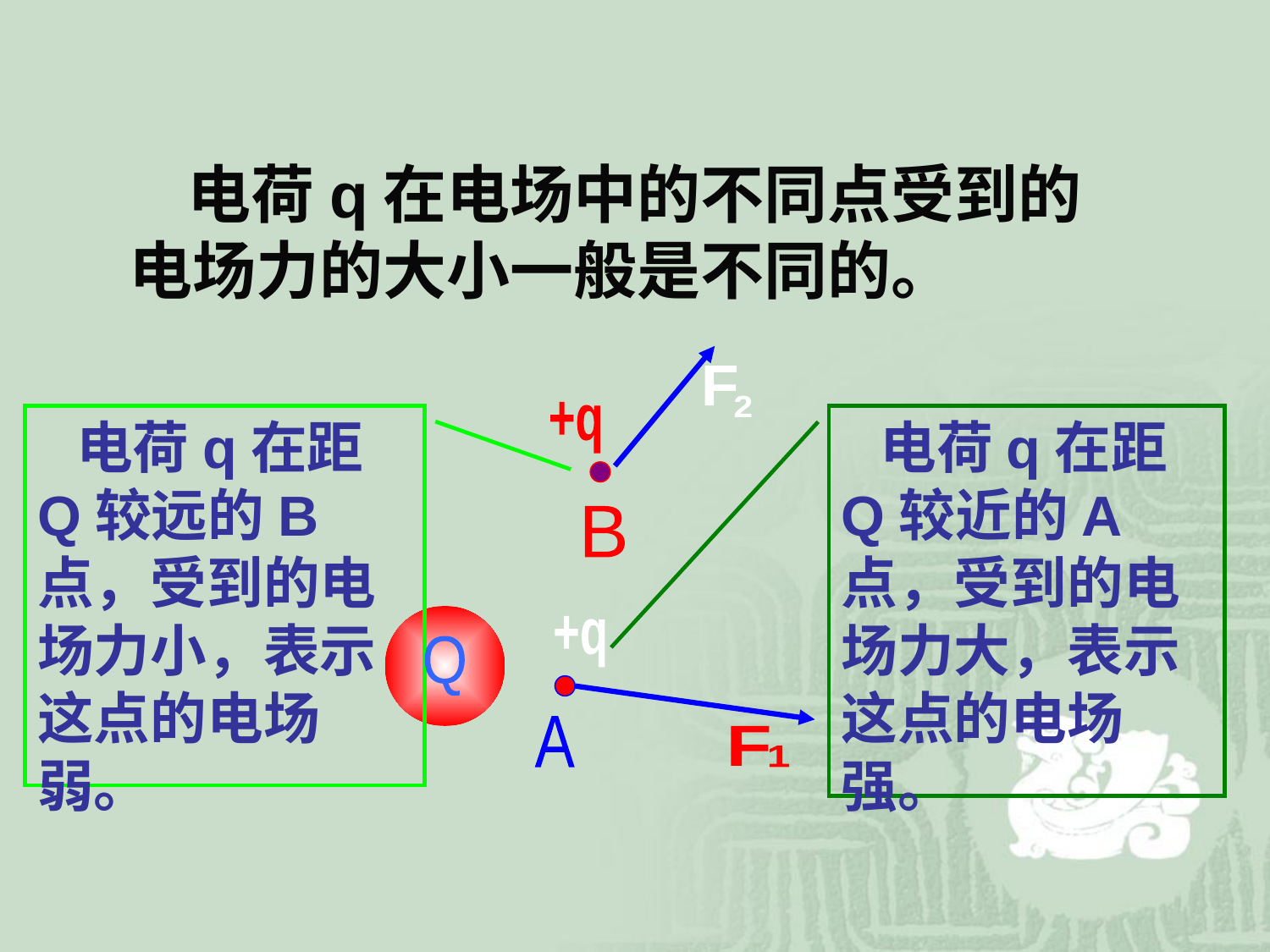

电荷q在电场中的不同点受到的电场力的大小一般是不同的。

F
2
+q

  电荷q在距Q较远的B点，受到的电场力小，表示这点的电场弱。

  电荷q在距Q较近的A点，受到的电场力大，表示这点的电场强。
B

+q

Q

F
1
A